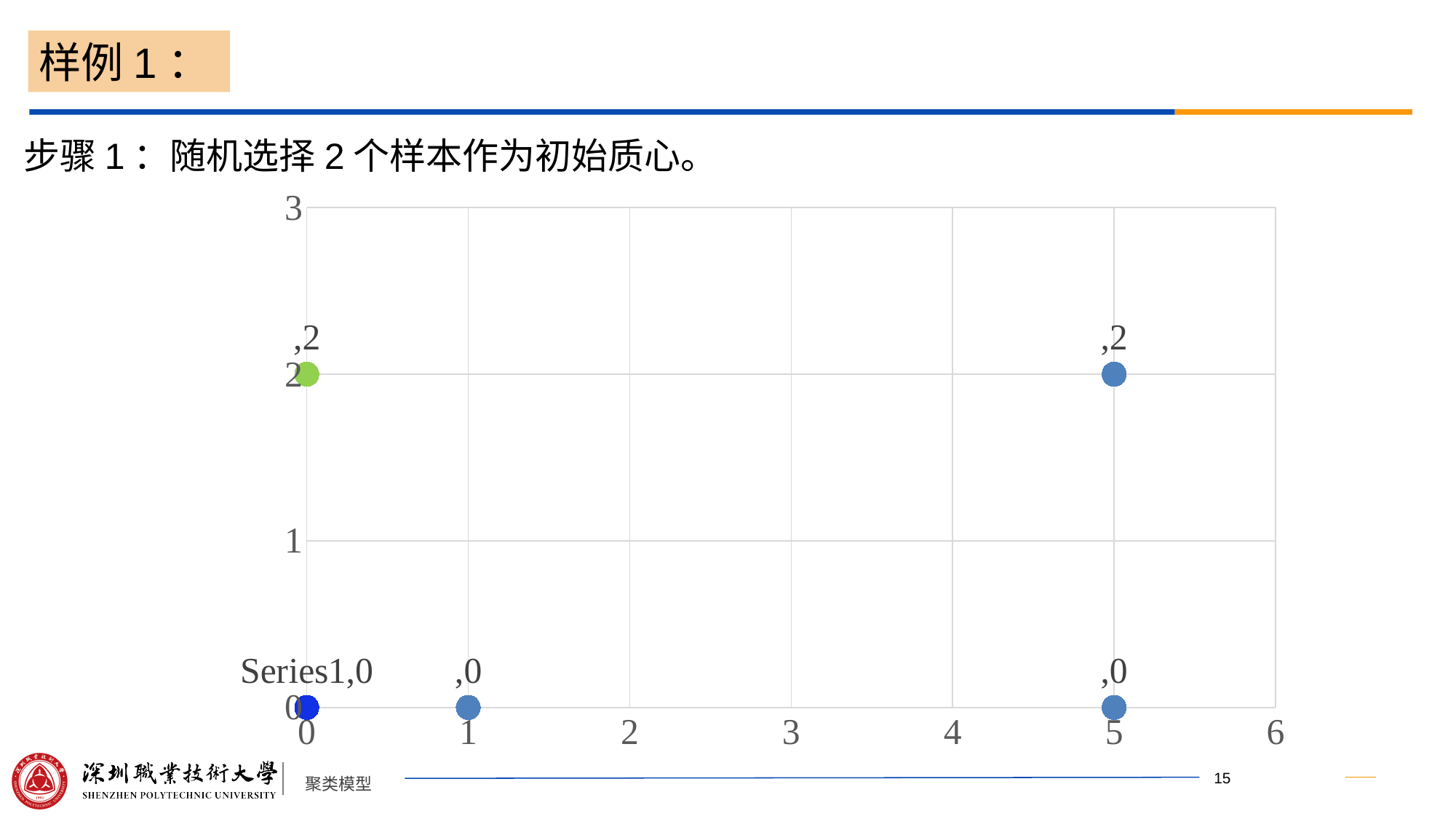

样例1：
#
步骤1：随机选择2个样本作为初始质心。

### Chart

| Category | Y 值 |
|---|---|